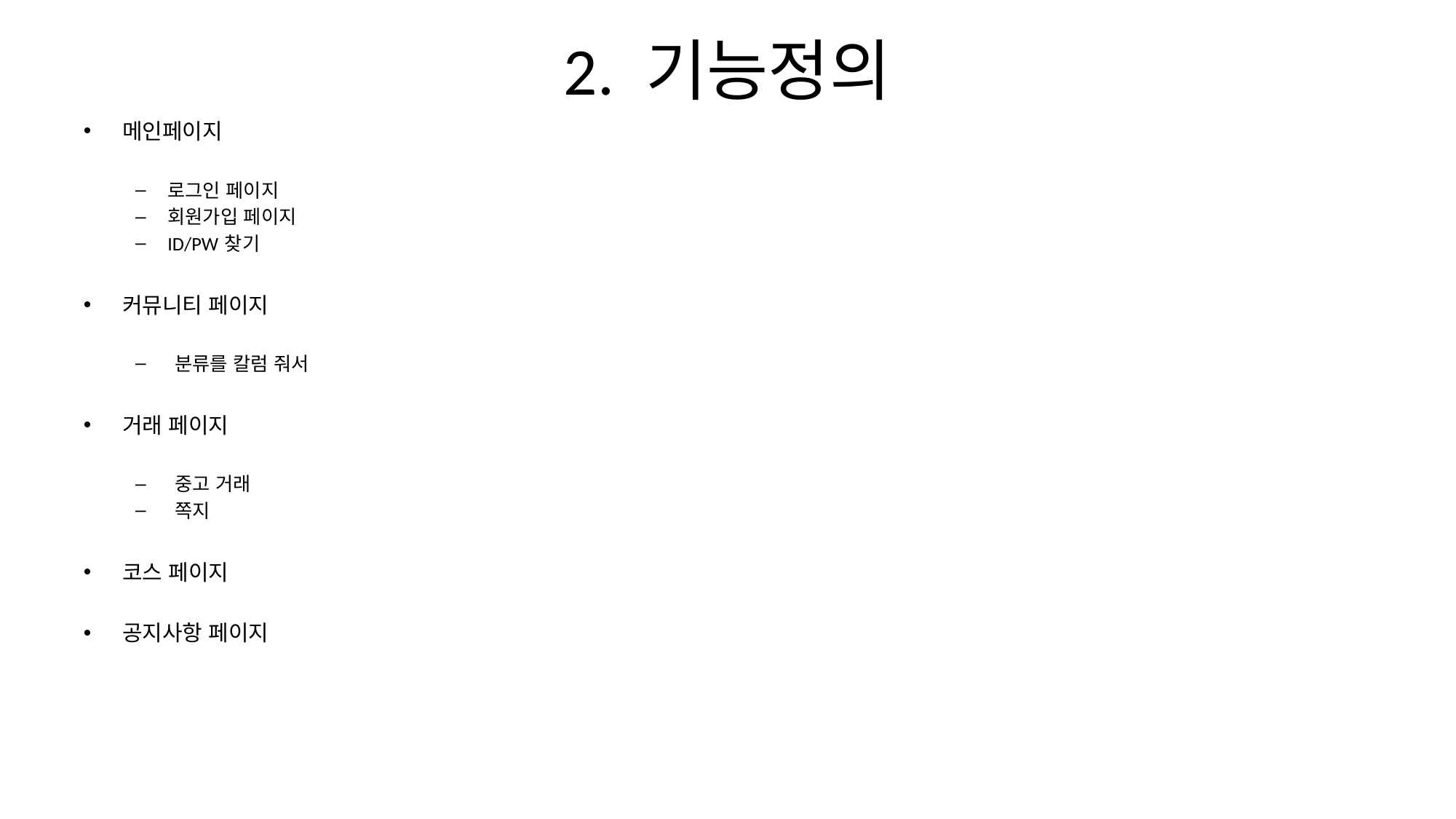

# 2. 기능정의
메인페이지

로그인 페이지
회원가입 페이지
ID/PW 찾기

커뮤니티 페이지

 분류를 칼럼 줘서

거래 페이지

 중고 거래
 쪽지

코스 페이지

공지사항 페이지